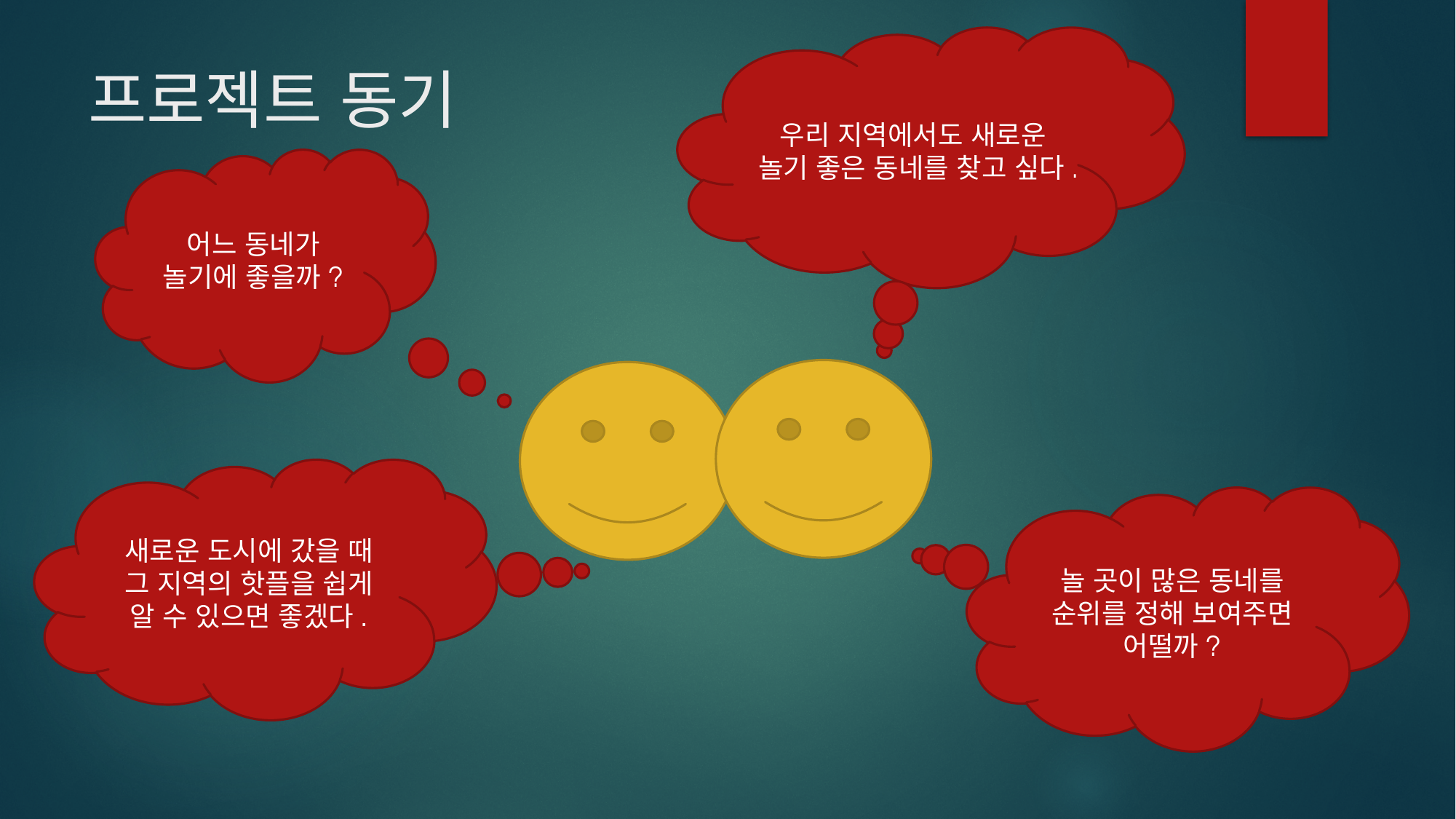

우리 지역에서도 새로운 놀기 좋은 동네를 찾고 싶다.
# 프로젝트 동기
어느 동네가 놀기에 좋을까?

새로운 도시에 갔을 때 그 지역의 핫플을 쉽게 알 수 있으면 좋겠다.
놀 곳이 많은 동네를 순위를 정해 보여주면 어떨까?